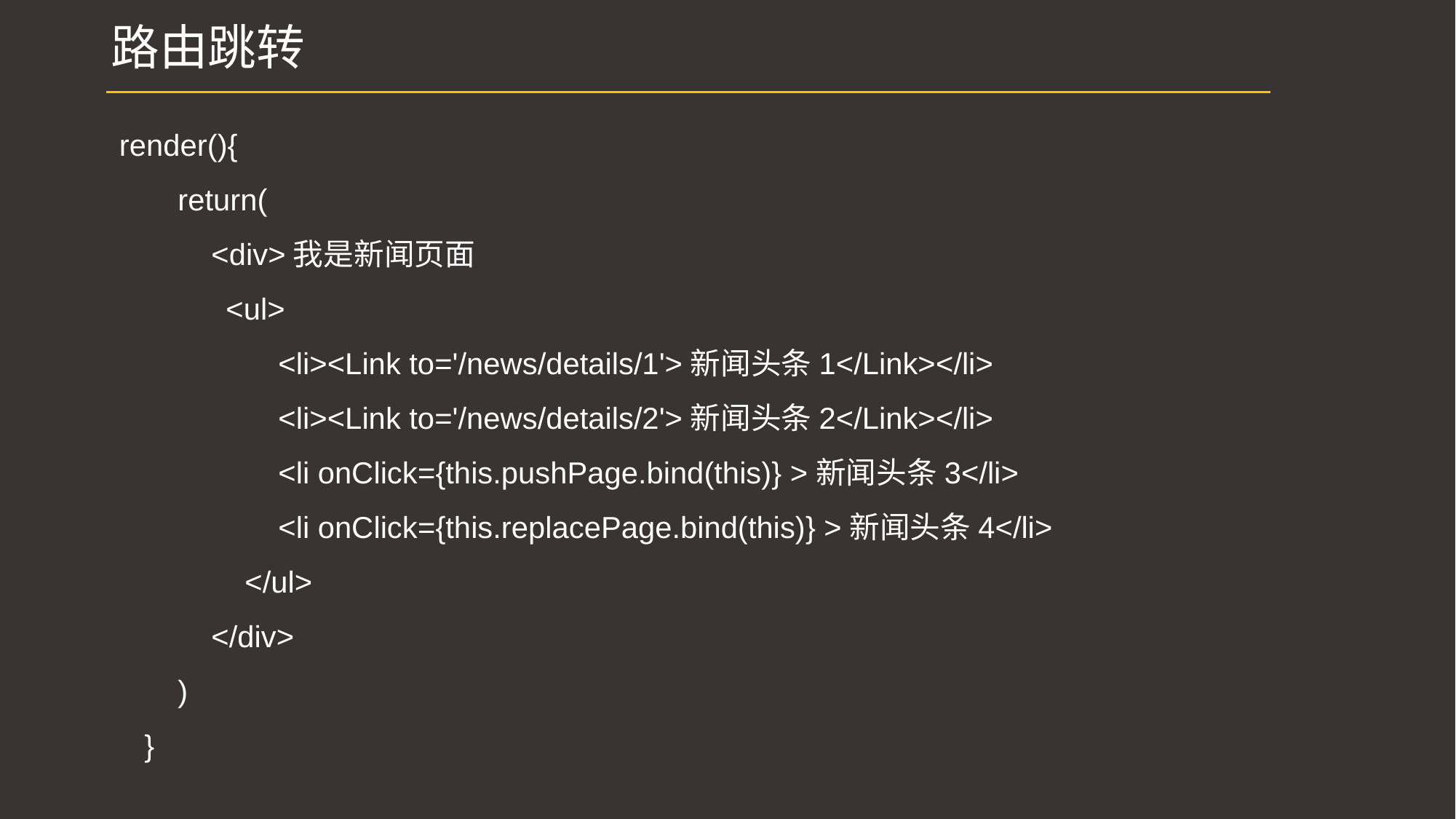

# 路由跳转
 render(){
        return(
            <div>我是新闻页面
                <ul>
                    <li><Link to='/news/details/1'>新闻头条1</Link></li>
                    <li><Link to='/news/details/2'>新闻头条2</Link></li>
                    <li onClick={this.pushPage.bind(this)} >新闻头条3</li>
                    <li onClick={this.replacePage.bind(this)} >新闻头条4</li>
                </ul>
            </div>
        )
    }